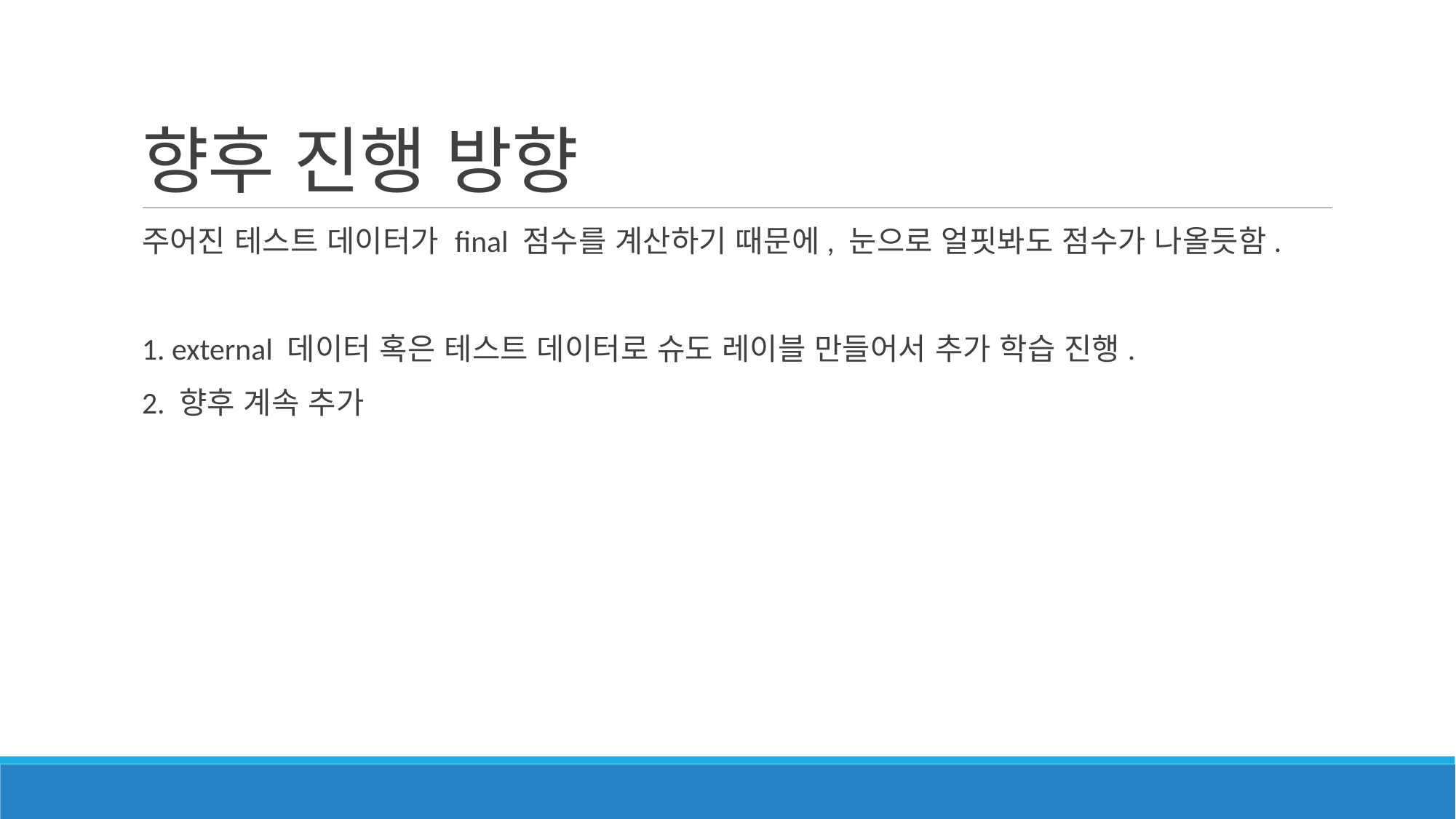

# 향후 진행 방향
주어진 테스트 데이터가 final 점수를 계산하기 때문에, 눈으로 얼핏봐도 점수가 나올듯함.

1. external 데이터 혹은 테스트 데이터로 슈도 레이블 만들어서 추가 학습 진행.
2. 향후 계속 추가